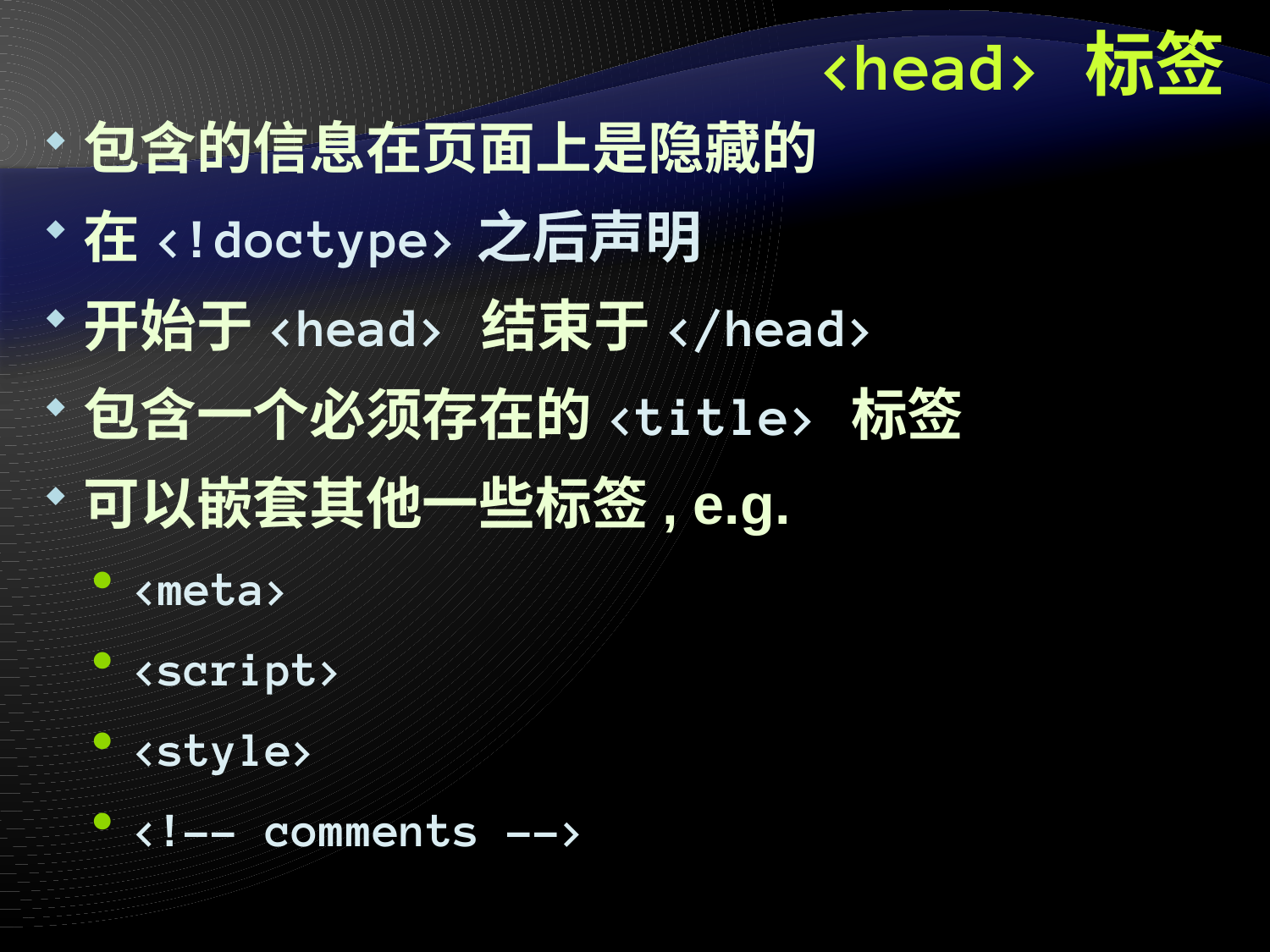

# <head> 标签
包含的信息在页面上是隐藏的
在<!doctype>之后声明
开始于<head> 结束于</head>
包含一个必须存在的<title> 标签
可以嵌套其他一些标签, e.g.
<meta>
<script>
<style>
<!–- comments -->
24